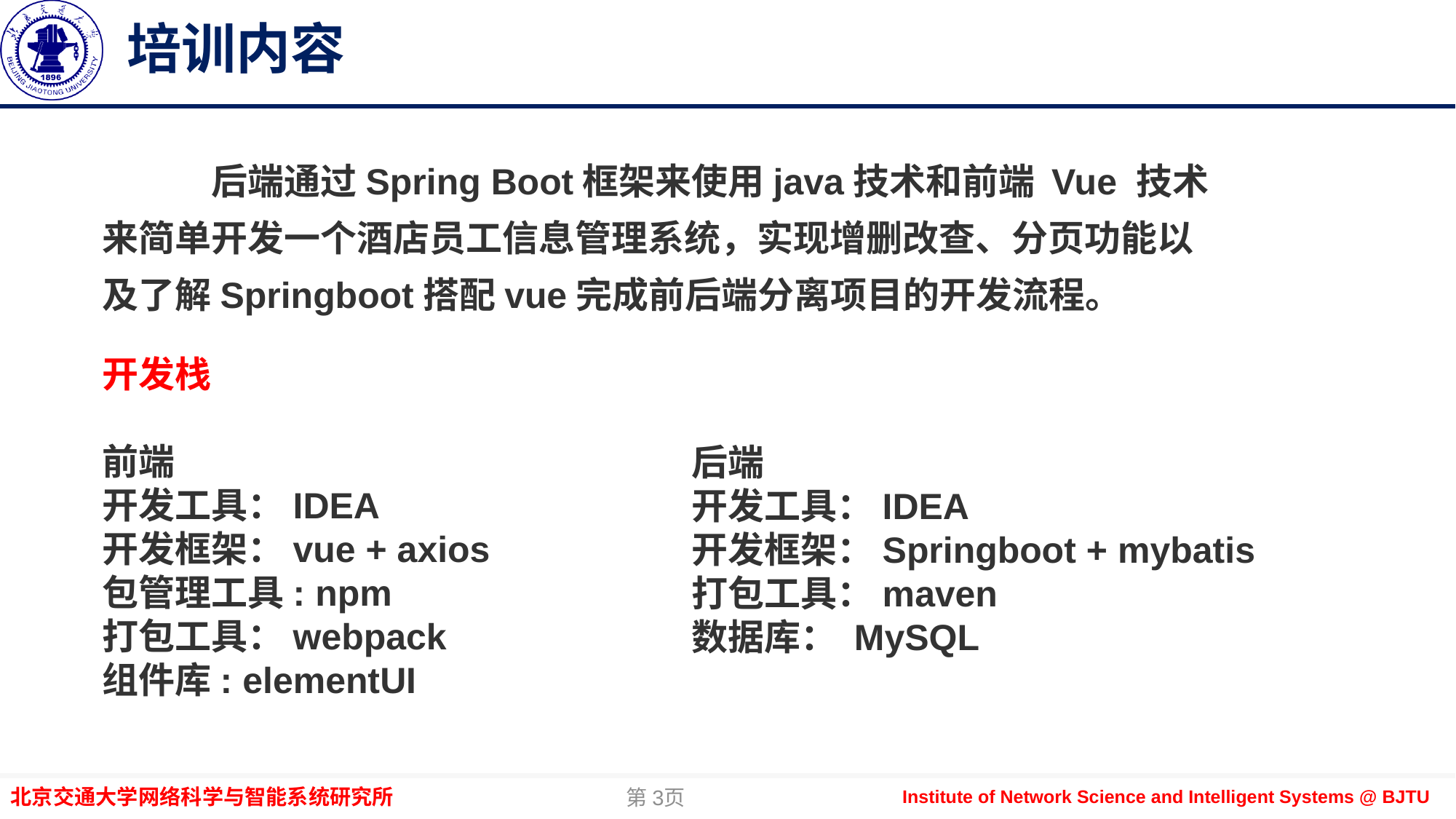

# 培训内容
	后端通过Spring Boot框架来使用java技术和前端 Vue 技术来简单开发一个酒店员工信息管理系统，实现增删改查、分页功能以及了解Springboot搭配vue完成前后端分离项目的开发流程。
开发栈

前端
开发工具：IDEA
开发框架：vue + axios
包管理工具: npm
打包工具：webpack
组件库: elementUI

后端
开发工具：IDEA
开发框架：Springboot + mybatis
打包工具：maven
数据库： MySQL
第3页